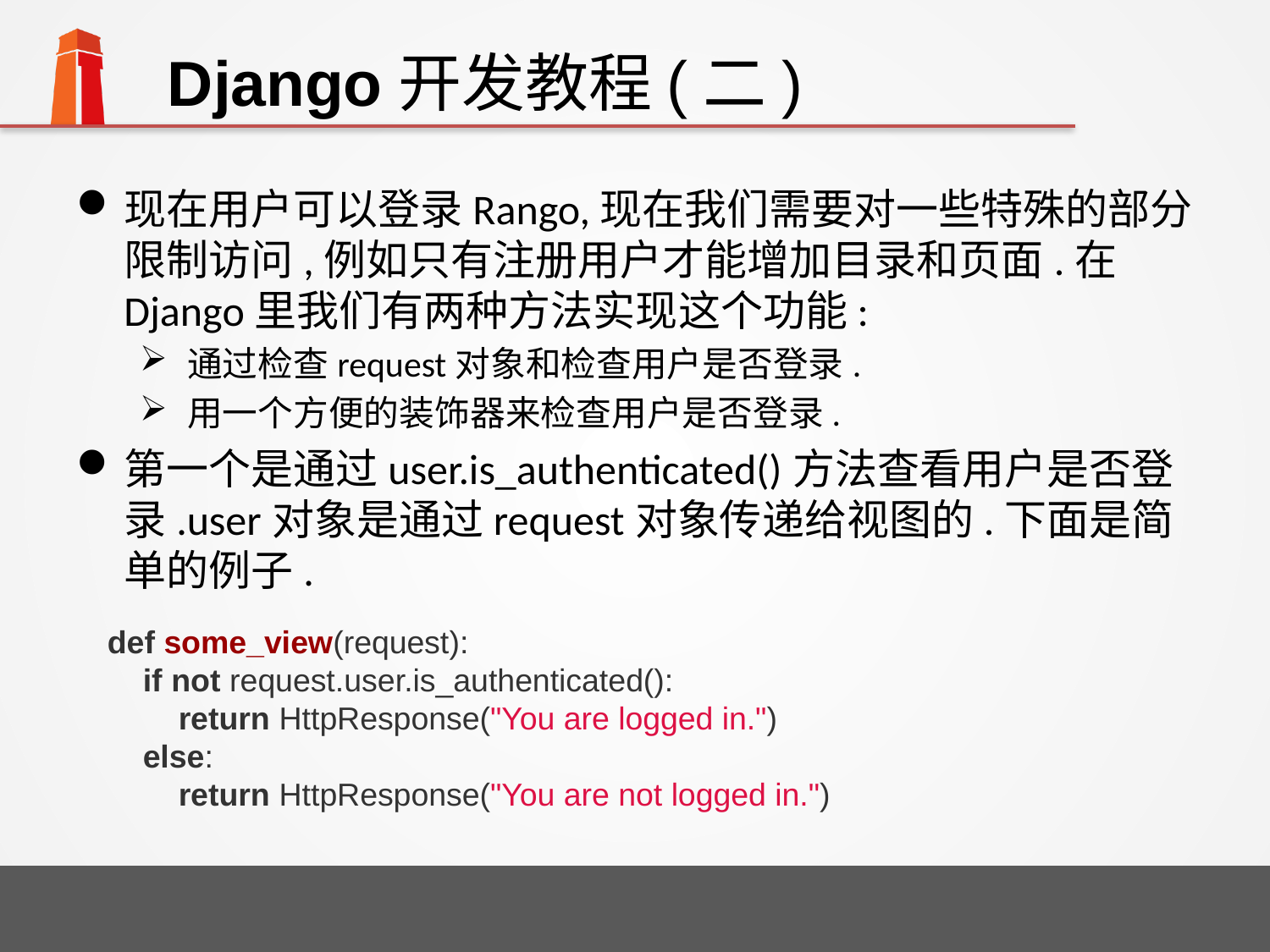

# Django开发教程(二)
现在用户可以登录Rango,现在我们需要对一些特殊的部分限制访问,例如只有注册用户才能增加目录和页面.在Django里我们有两种方法实现这个功能:
通过检查request对象和检查用户是否登录.
用一个方便的装饰器来检查用户是否登录.
第一个是通过user.is_authenticated()方法查看用户是否登录.user对象是通过request对象传递给视图的.下面是简单的例子.
def some_view(request):
    if not request.user.is_authenticated():
        return HttpResponse("You are logged in.")
    else:
        return HttpResponse("You are not logged in.")